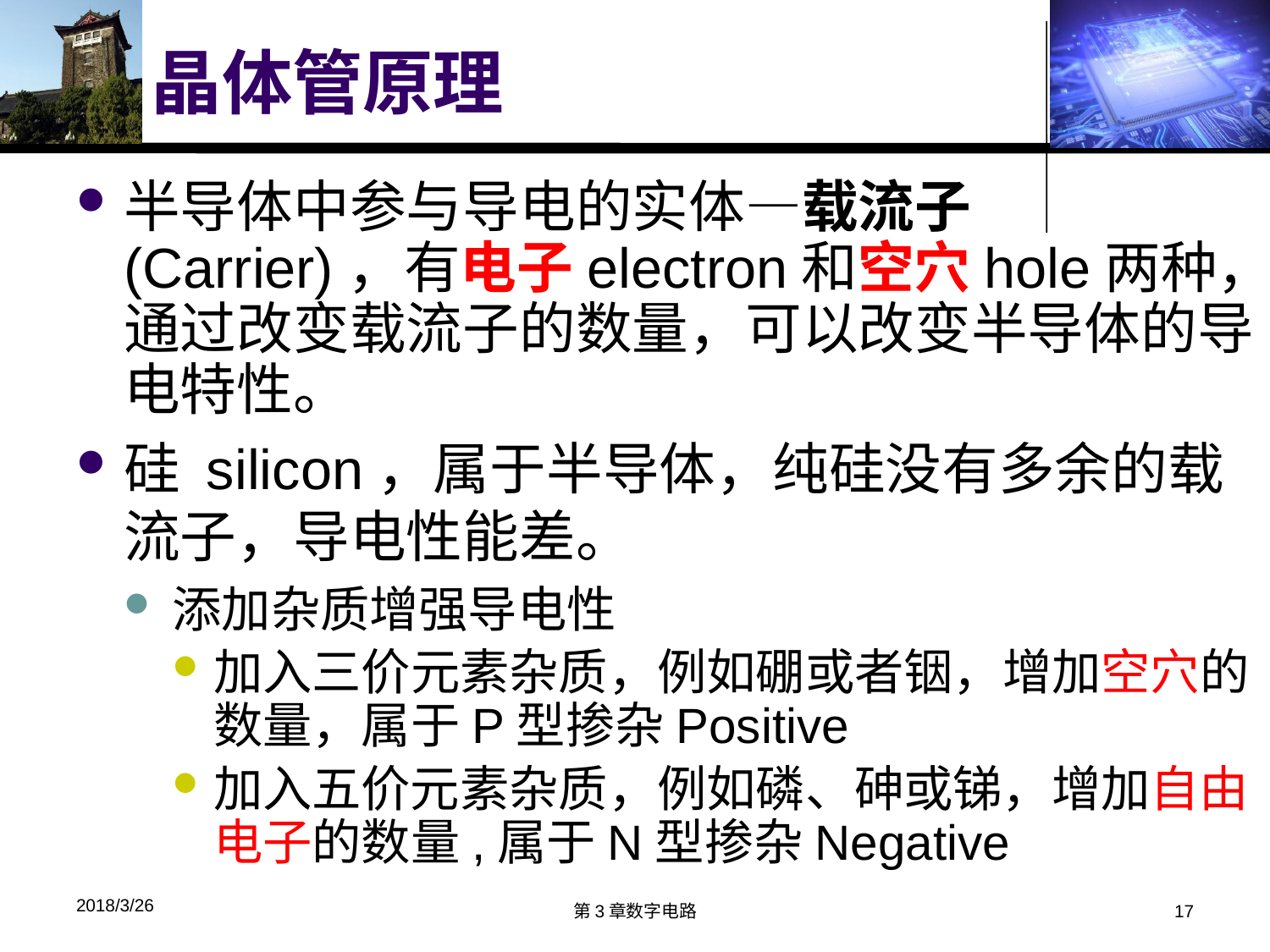

# 晶体管原理
半导体中参与导电的实体—载流子(Carrier)，有电子electron和空穴hole两种，通过改变载流子的数量，可以改变半导体的导电特性。
硅 silicon，属于半导体，纯硅没有多余的载流子，导电性能差。
添加杂质增强导电性
加入三价元素杂质，例如硼或者铟，增加空穴的数量，属于P型掺杂Positive
加入五价元素杂质，例如磷、砷或锑，增加自由电子的数量,属于N型掺杂Negative
2018/3/26
第3章数字电路
17